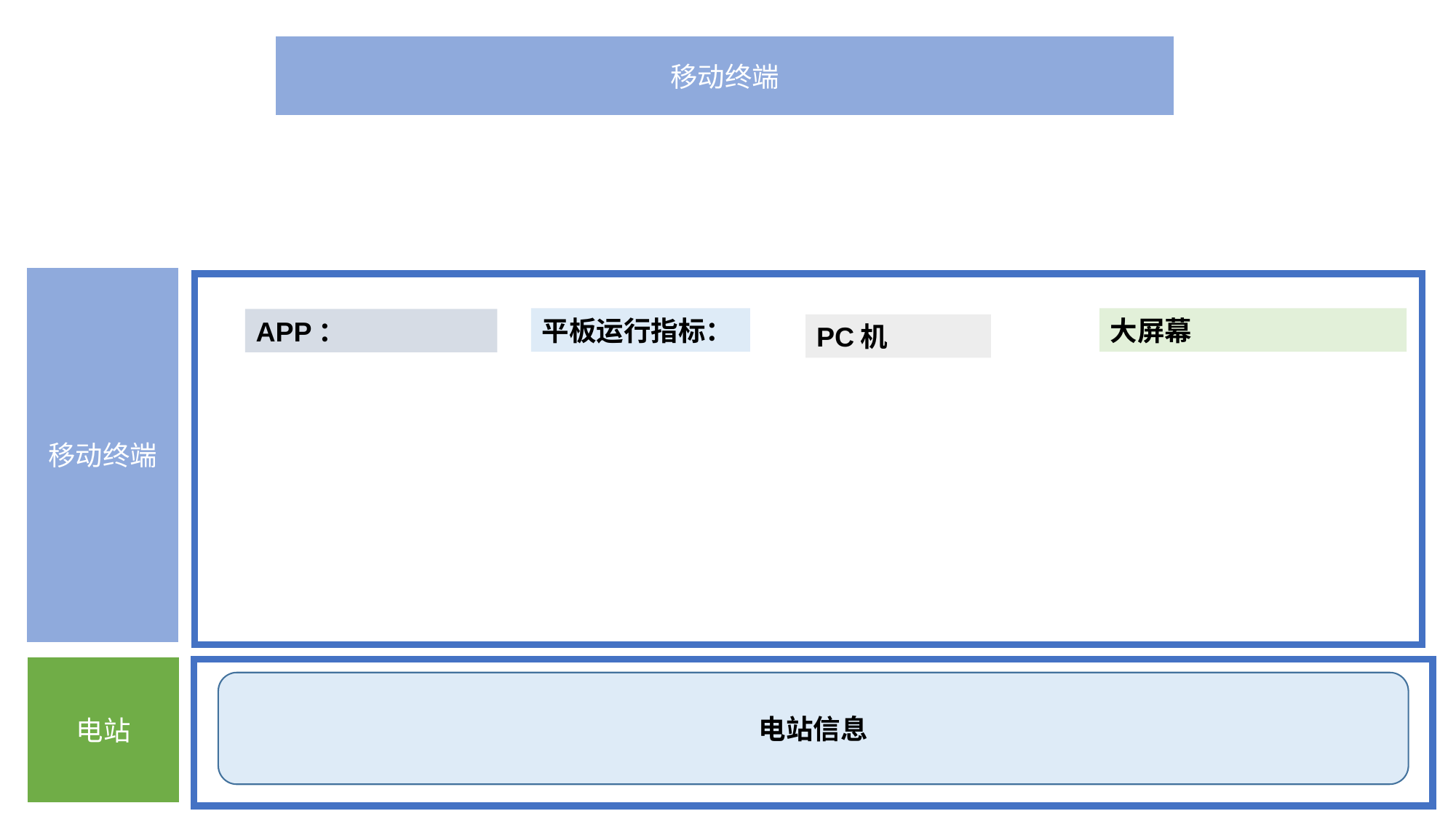

移动终端
移动终端

大屏幕
平板运行指标：
APP：
PC机
电站

电站信息